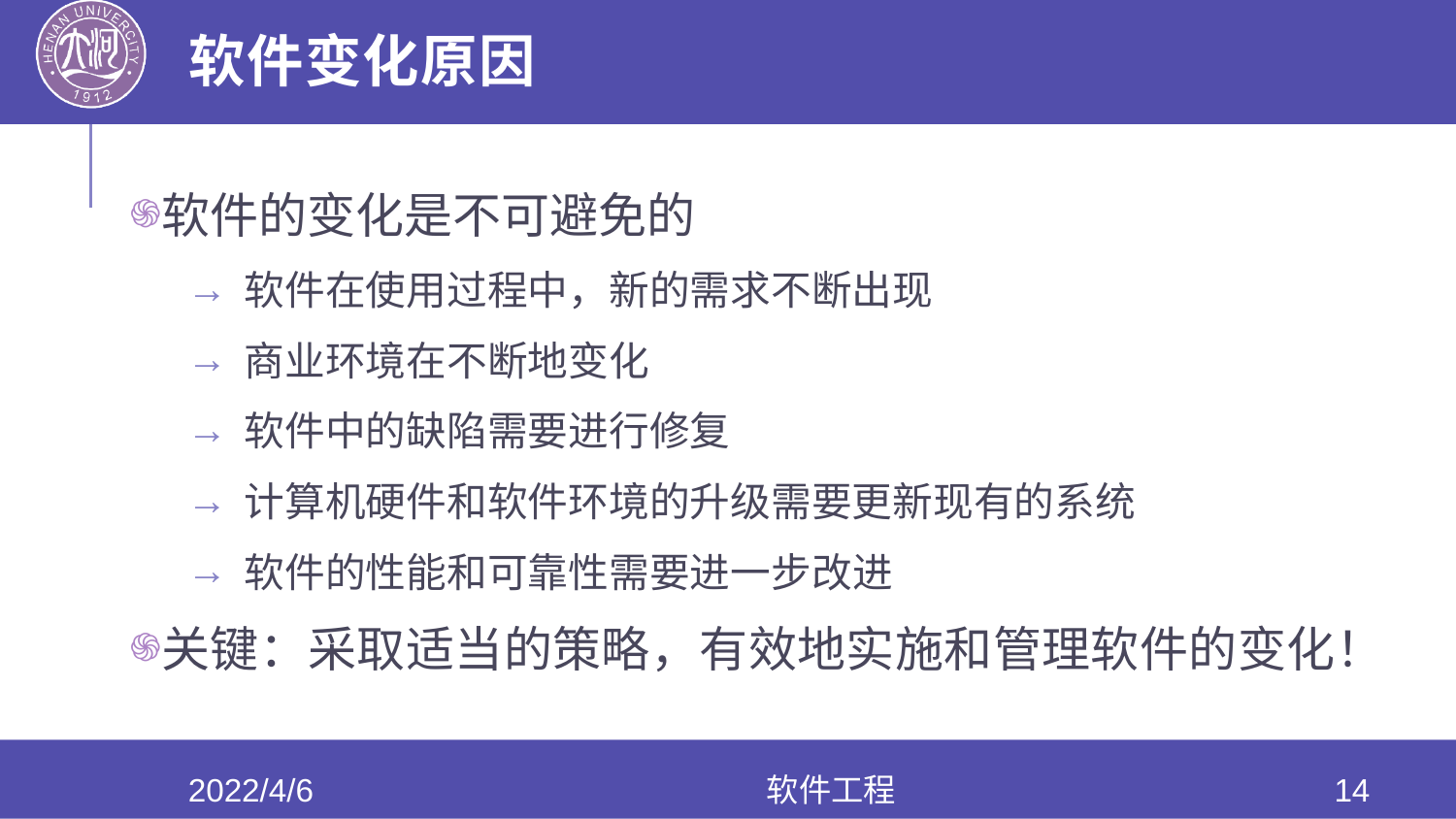

# 软件变化原因
软件的变化是不可避免的
软件在使用过程中，新的需求不断出现
商业环境在不断地变化
软件中的缺陷需要进行修复
计算机硬件和软件环境的升级需要更新现有的系统
软件的性能和可靠性需要进一步改进
关键：采取适当的策略，有效地实施和管理软件的变化！
2022/4/6
软件工程
14